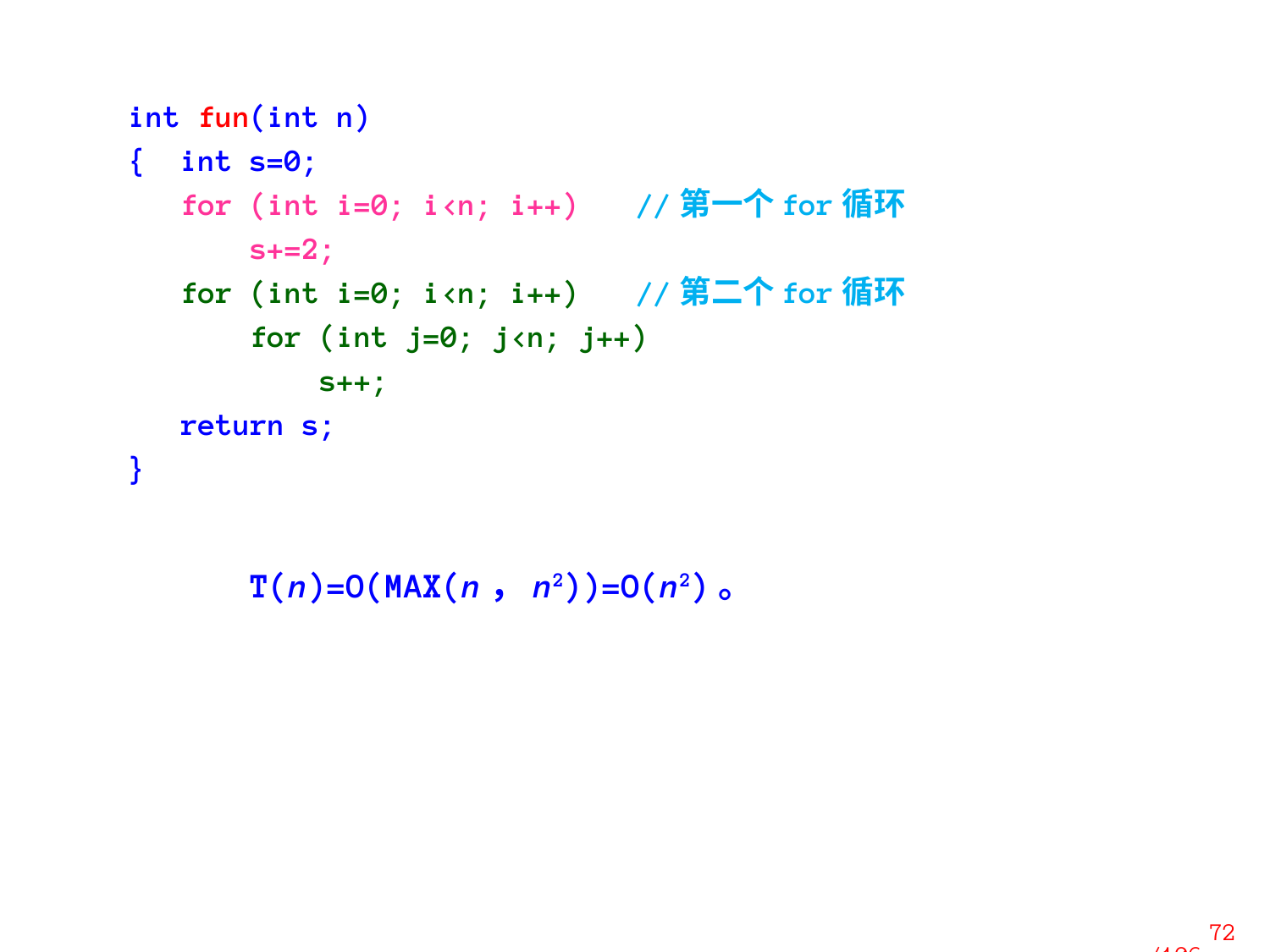

int fun(int n)
{  int s=0;
   for (int i=0; i<n; i++) 	//第一个for循环
       s+=2;
   for (int i=0; i<n; i++)	//第二个for循环
       for (int j=0; j<n; j++)
           s++;
   return s;
}
T(n)=O(MAX(n，n2))=O(n2)。
                 72/106